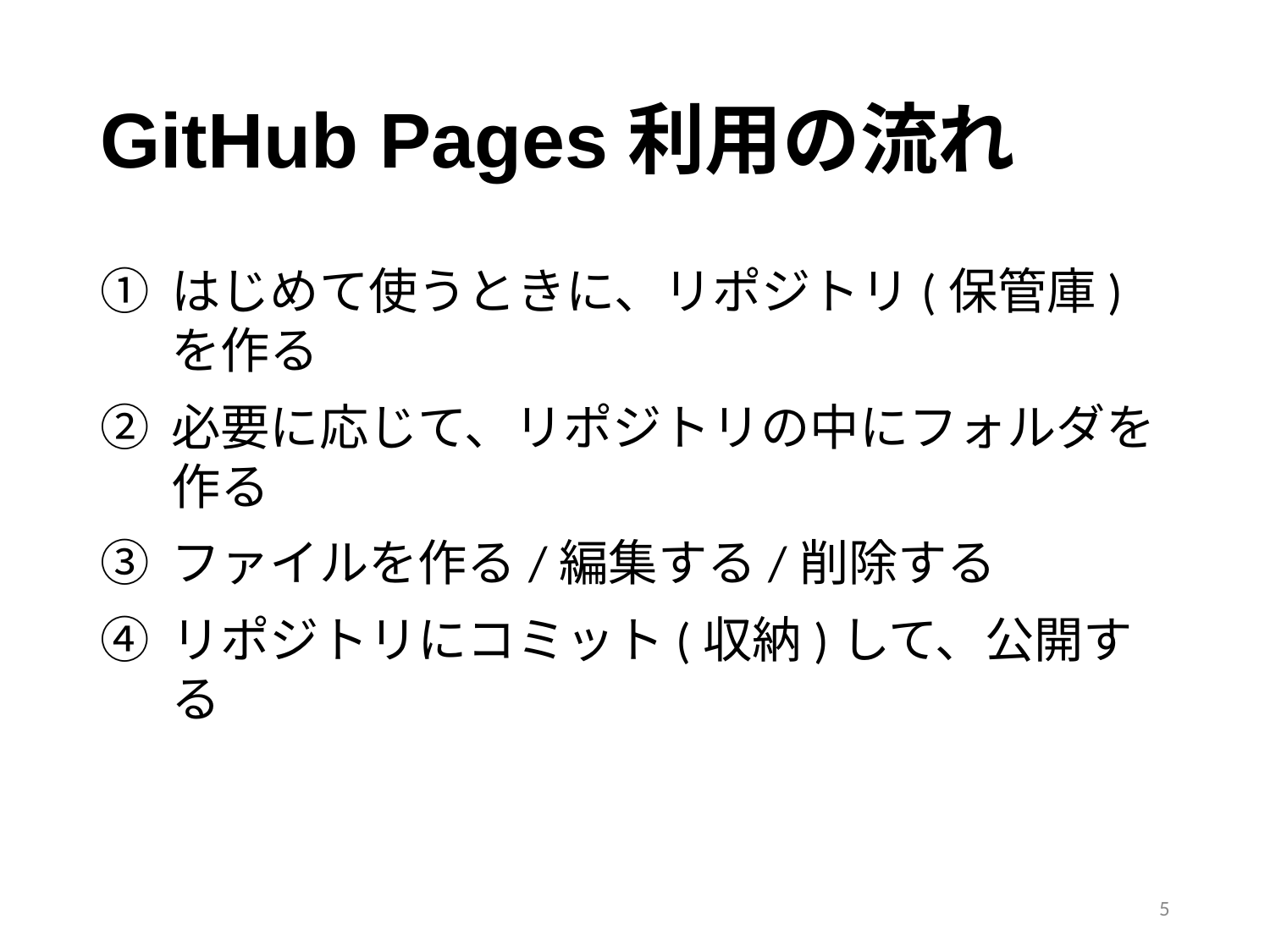

# GitHub Pages利用の流れ
はじめて使うときに、リポジトリ(保管庫)を作る
必要に応じて、リポジトリの中にフォルダを作る
ファイルを作る/編集する/削除する
リポジトリにコミット(収納)して、公開する
5